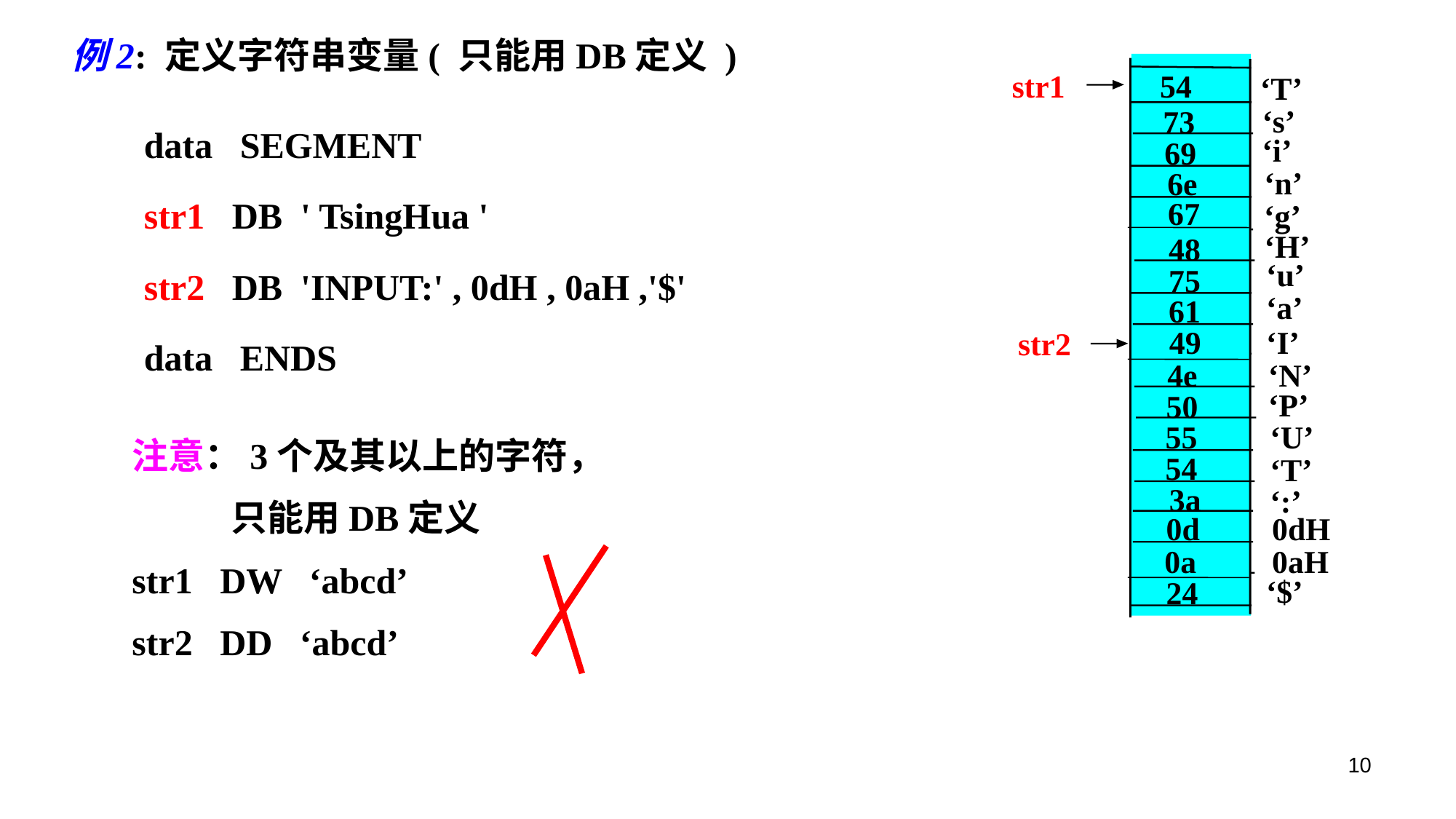

例2: 定义字符串变量( 只能用DB定义 )
  data   SEGMENT
  str1   DB  ' TsingHua '
  str2   DB  'INPUT:' , 0dH , 0aH ,'$'
  data   ENDS

str1
54

‘T’

‘s’

73

‘i’

69

‘n’
6e

67

‘g’

‘H’

48

‘u’

75

‘a’

61

49
‘I’

str2

4e
‘N’

‘P’

50

55
‘U’

54

‘T’

3a

‘:’

0d
0dH

0a
0aH

‘$’

24

注意：3个及其以上的字符，
           只能用DB定义
str1   DW   ‘abcd’
str2   DD   ‘abcd’

10